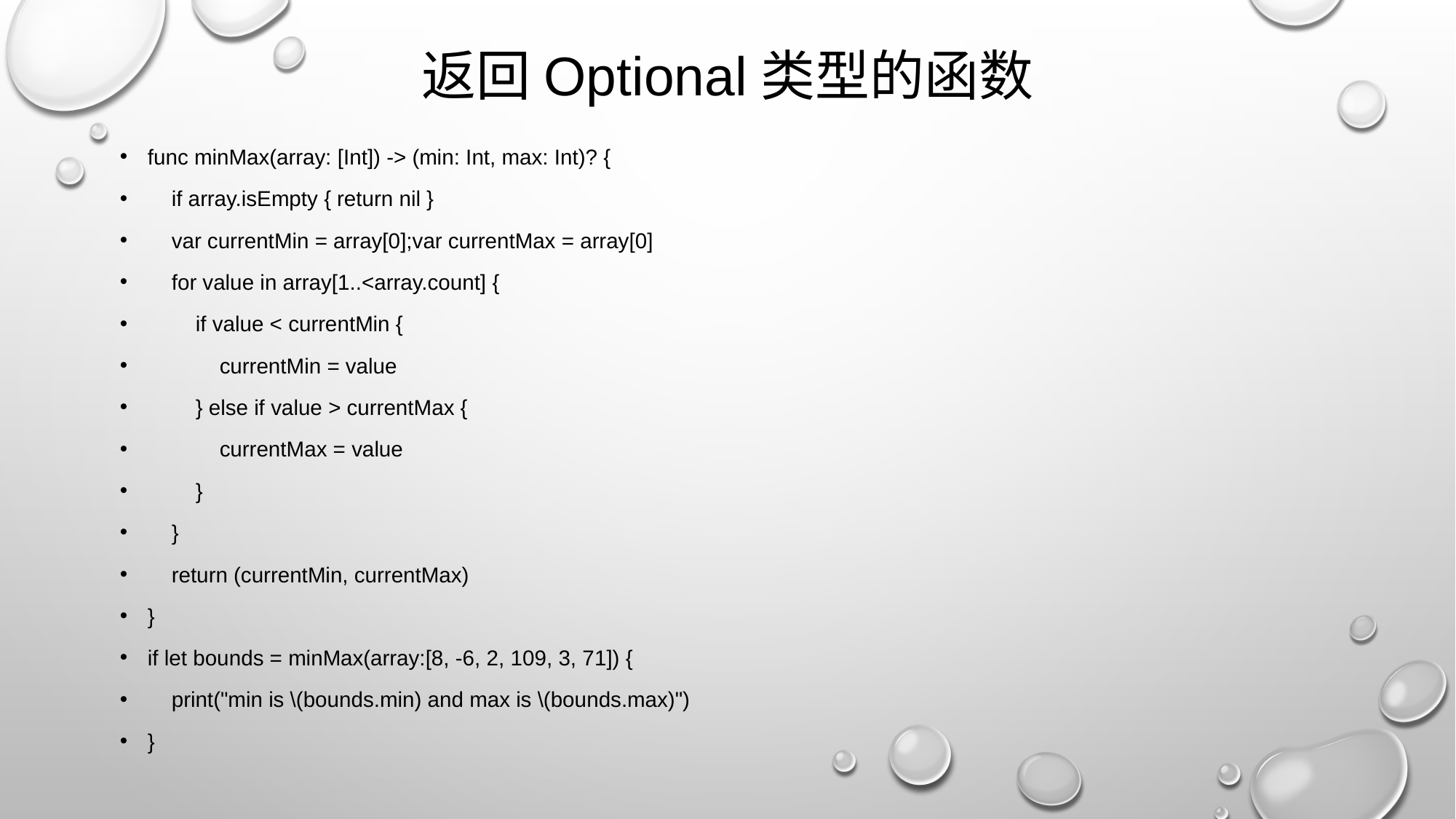

# 返回Optional类型的函数
func minMax(array: [Int]) -> (min: Int, max: Int)? {
    if array.isEmpty { return nil }
    var currentMin = array[0];var currentMax = array[0]
    for value in array[1..<array.count] {
        if value < currentMin {
            currentMin = value
        } else if value > currentMax {
            currentMax = value
        }
    }
    return (currentMin, currentMax)
}
if let bounds = minMax(array:[8, -6, 2, 109, 3, 71]) {
    print("min is \(bounds.min) and max is \(bounds.max)")
}